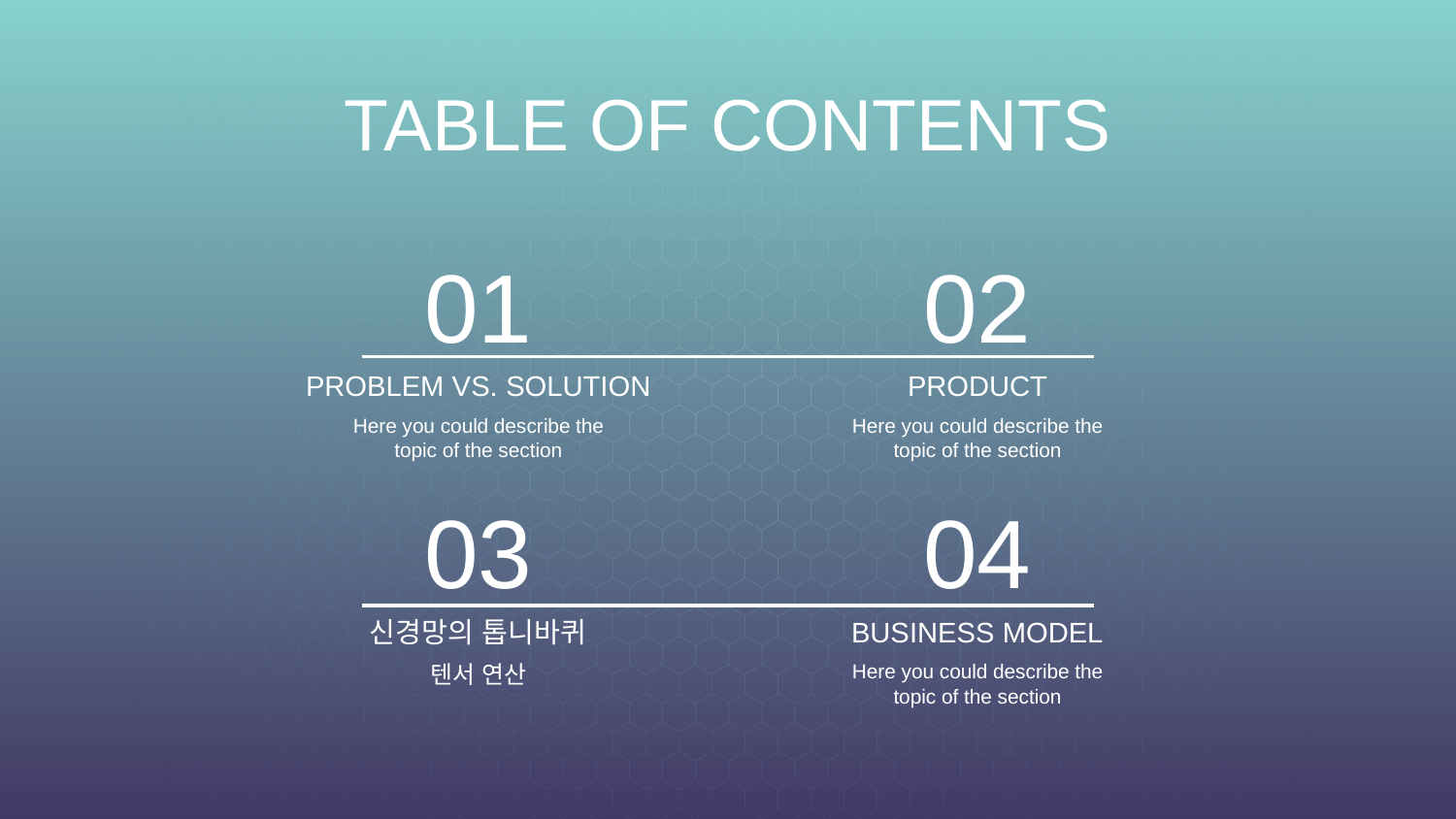

TABLE OF CONTENTS
01
02
# PROBLEM VS. SOLUTION
PRODUCT
Here you could describe the topic of the section
Here you could describe the topic of the section
03
04
신경망의 톱니바퀴
BUSINESS MODEL
텐서 연산
Here you could describe the topic of the section